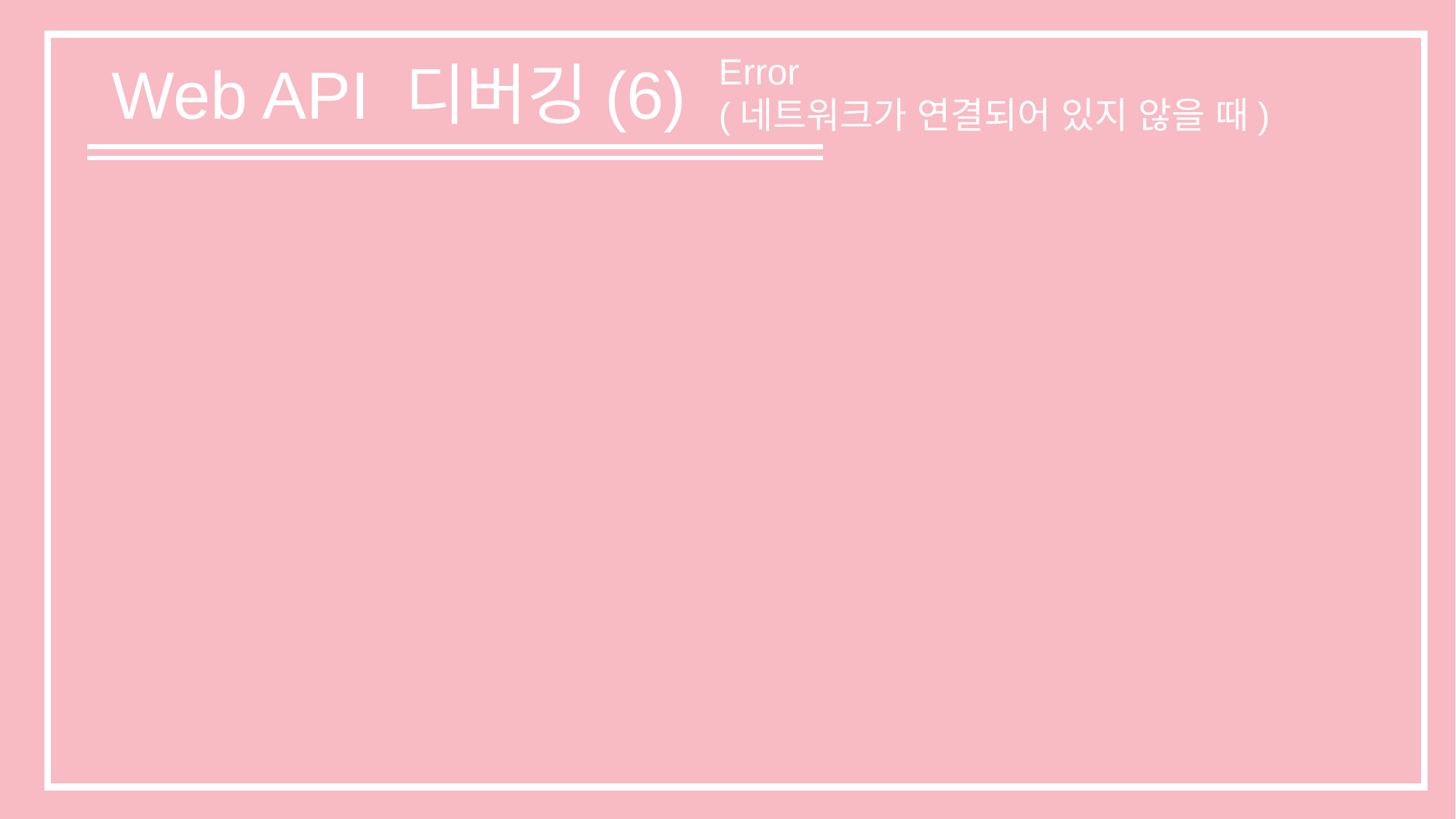

Error
(네트워크가 연결되어 있지 않을 때)
Web API 디버깅(6)